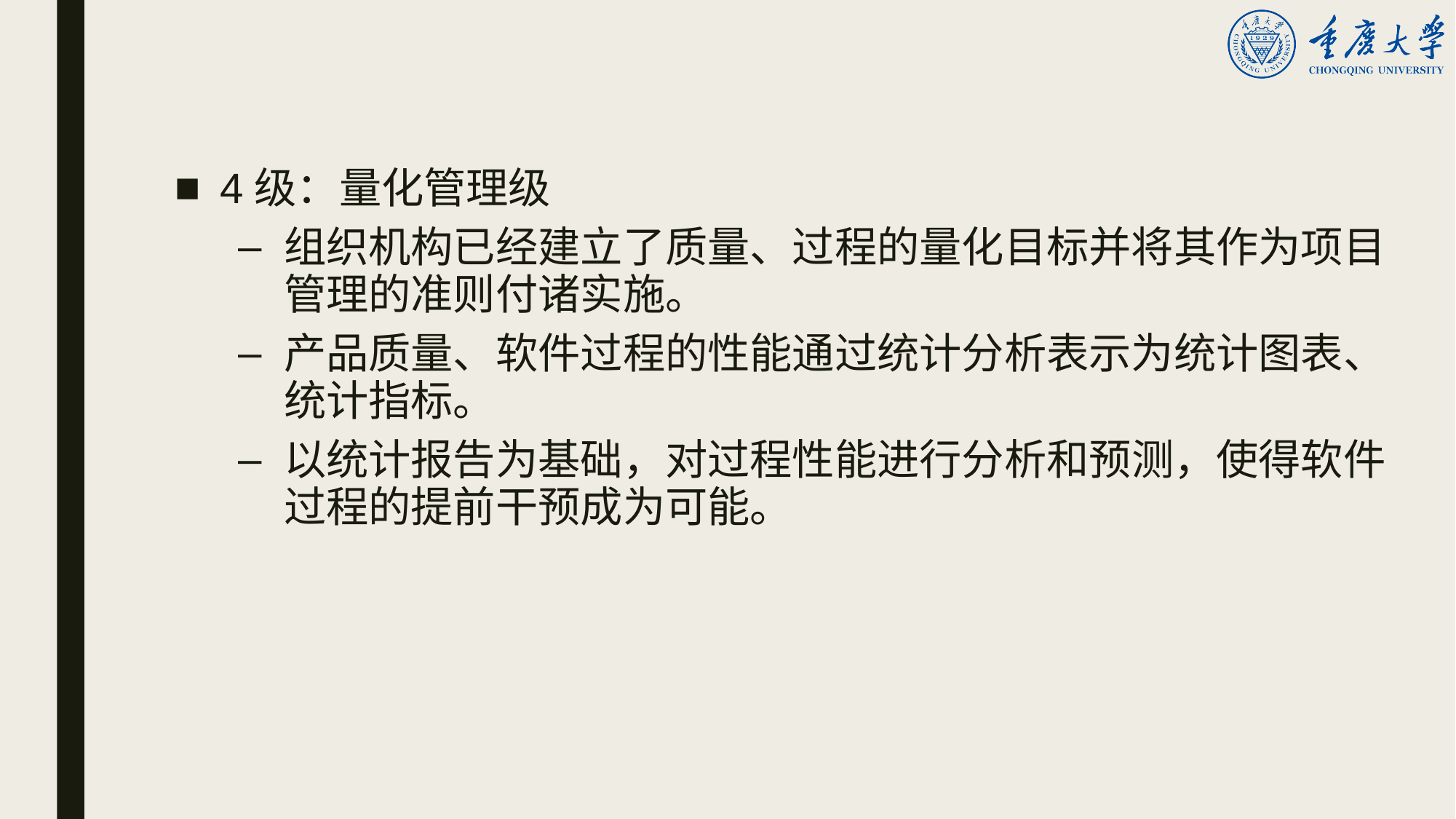

4级：量化管理级
组织机构已经建立了质量、过程的量化目标并将其作为项目管理的准则付诸实施。
产品质量、软件过程的性能通过统计分析表示为统计图表、统计指标。
以统计报告为基础，对过程性能进行分析和预测，使得软件过程的提前干预成为可能。